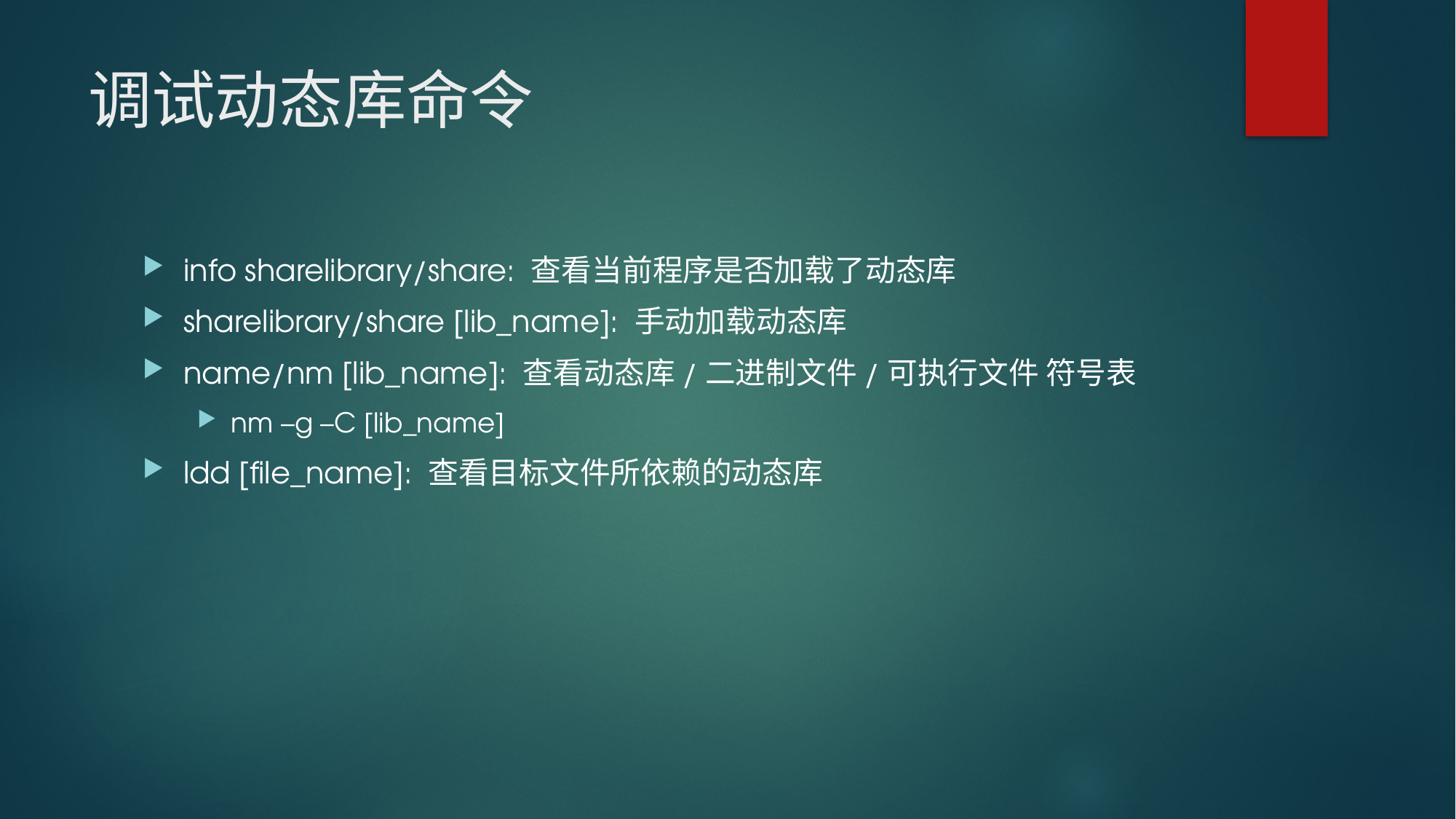

# 调试动态库命令
info sharelibrary/share: 查看当前程序是否加载了动态库
sharelibrary/share [lib_name]: 手动加载动态库
name/nm [lib_name]: 查看动态库/二进制文件/可执行文件 符号表
nm –g –C [lib_name]
ldd [file_name]: 查看目标文件所依赖的动态库